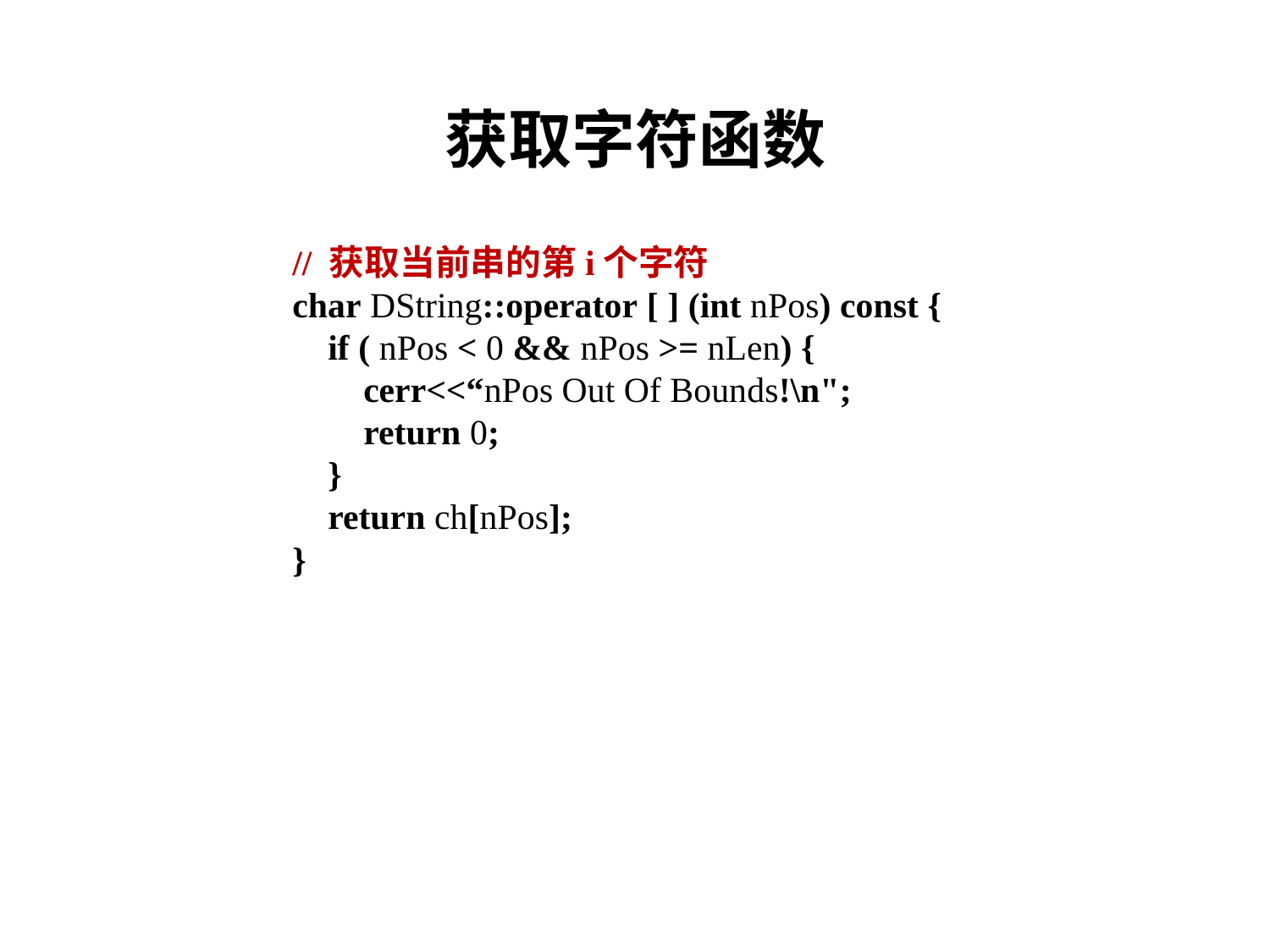

# 获取字符函数
// 获取当前串的第i个字符
char DString::operator [ ] (int nPos) const {
    if ( nPos < 0 && nPos >= nLen) {
        cerr<<“nPos Out Of Bounds!\n";
        return 0;
    }
    return ch[nPos];
}